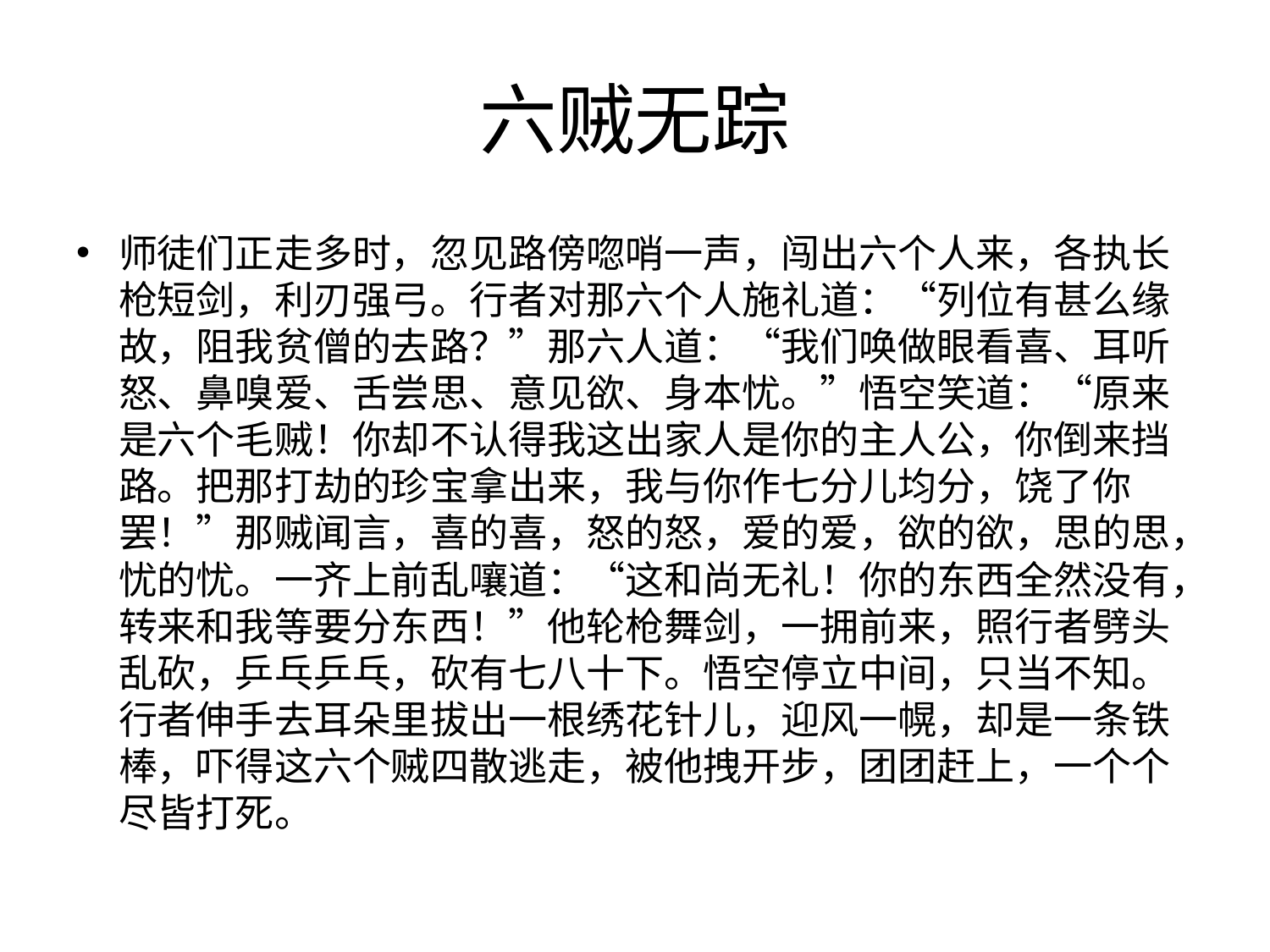

# 六贼无踪
师徒们正走多时，忽见路傍唿哨一声，闯出六个人来，各执长枪短剑，利刃强弓。行者对那六个人施礼道：“列位有甚么缘故，阻我贫僧的去路？”那六人道：“我们唤做眼看喜、耳听怒、鼻嗅爱、舌尝思、意见欲、身本忧。”悟空笑道：“原来是六个毛贼！你却不认得我这出家人是你的主人公，你倒来挡路。把那打劫的珍宝拿出来，我与你作七分儿均分，饶了你罢！”那贼闻言，喜的喜，怒的怒，爱的爱，欲的欲，思的思，忧的忧。一齐上前乱嚷道：“这和尚无礼！你的东西全然没有，转来和我等要分东西！”他轮枪舞剑，一拥前来，照行者劈头乱砍，乒乓乒乓，砍有七八十下。悟空停立中间，只当不知。行者伸手去耳朵里拔出一根绣花针儿，迎风一幌，却是一条铁棒，吓得这六个贼四散逃走，被他拽开步，团团赶上，一个个尽皆打死。